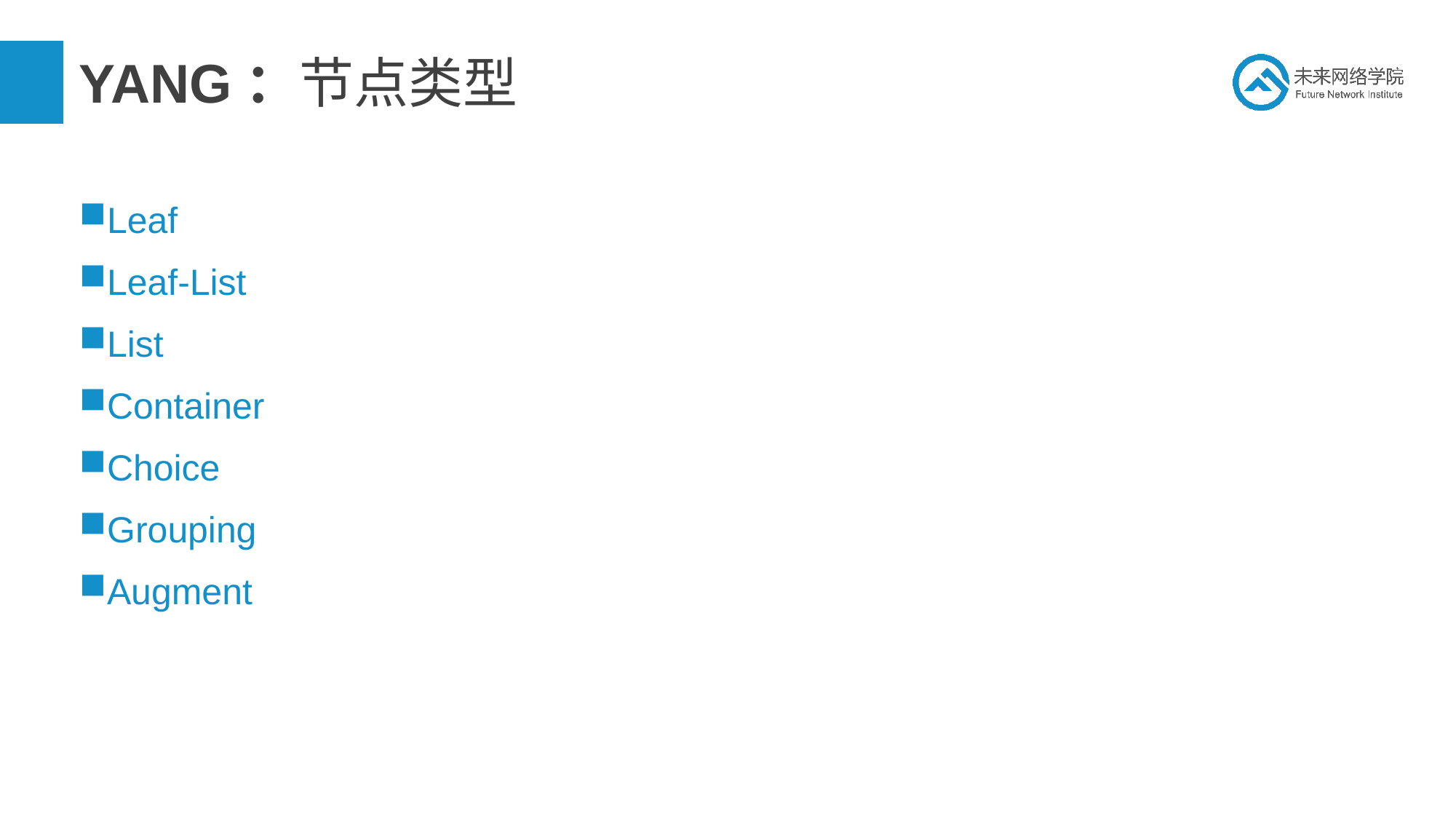

# YANG：节点类型
Leaf
Leaf-List
List
Container
Choice
Grouping
Augment